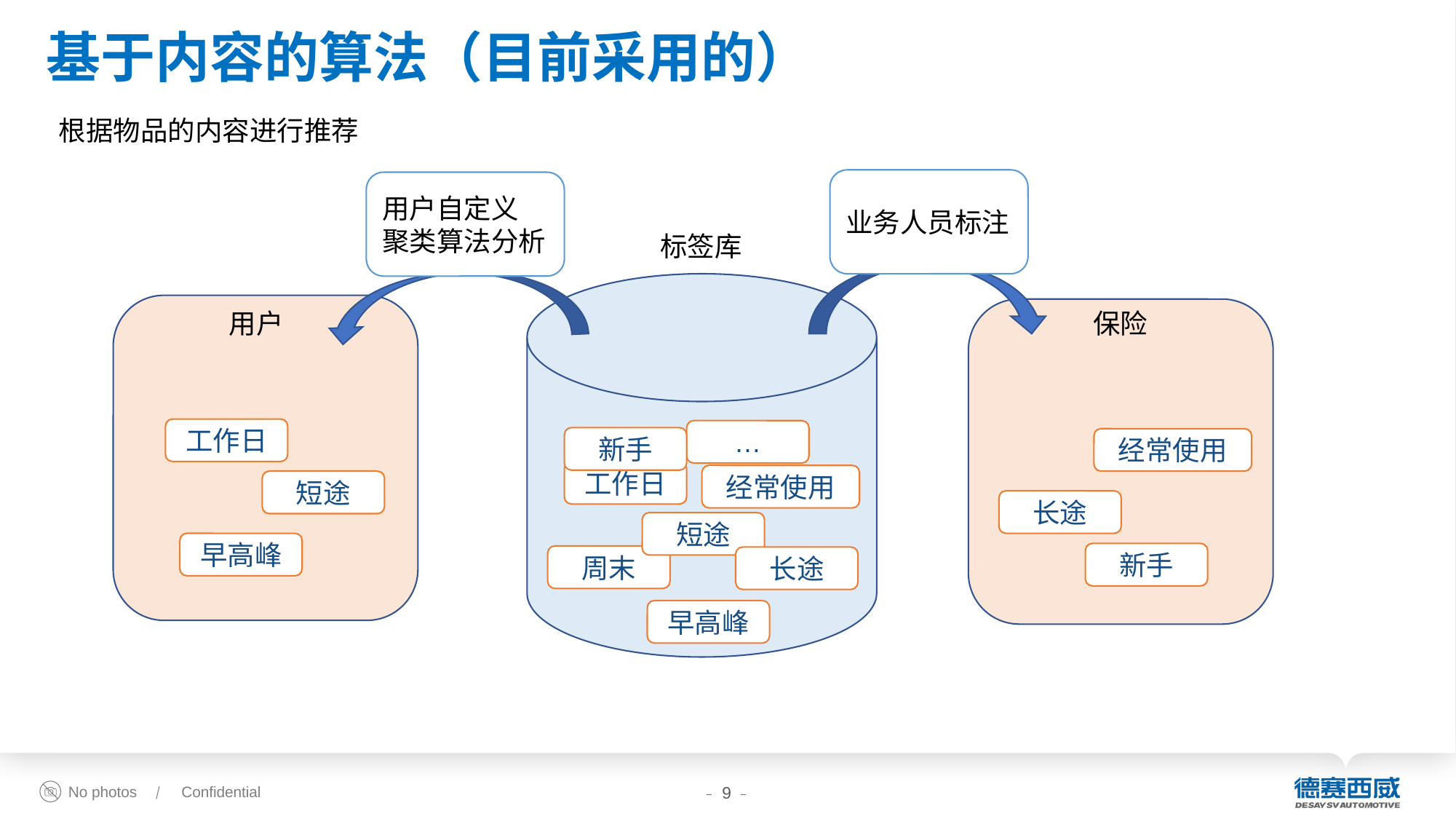

基于内容的算法（目前采用的）
根据物品的内容进行推荐
业务人员标注
用户自定义
聚类算法分析
标签库

用户
保险
工作日
…
新手
经常使用
工作日
经常使用
短途
长途
短途
早高峰
新手
周末
长途
早高峰